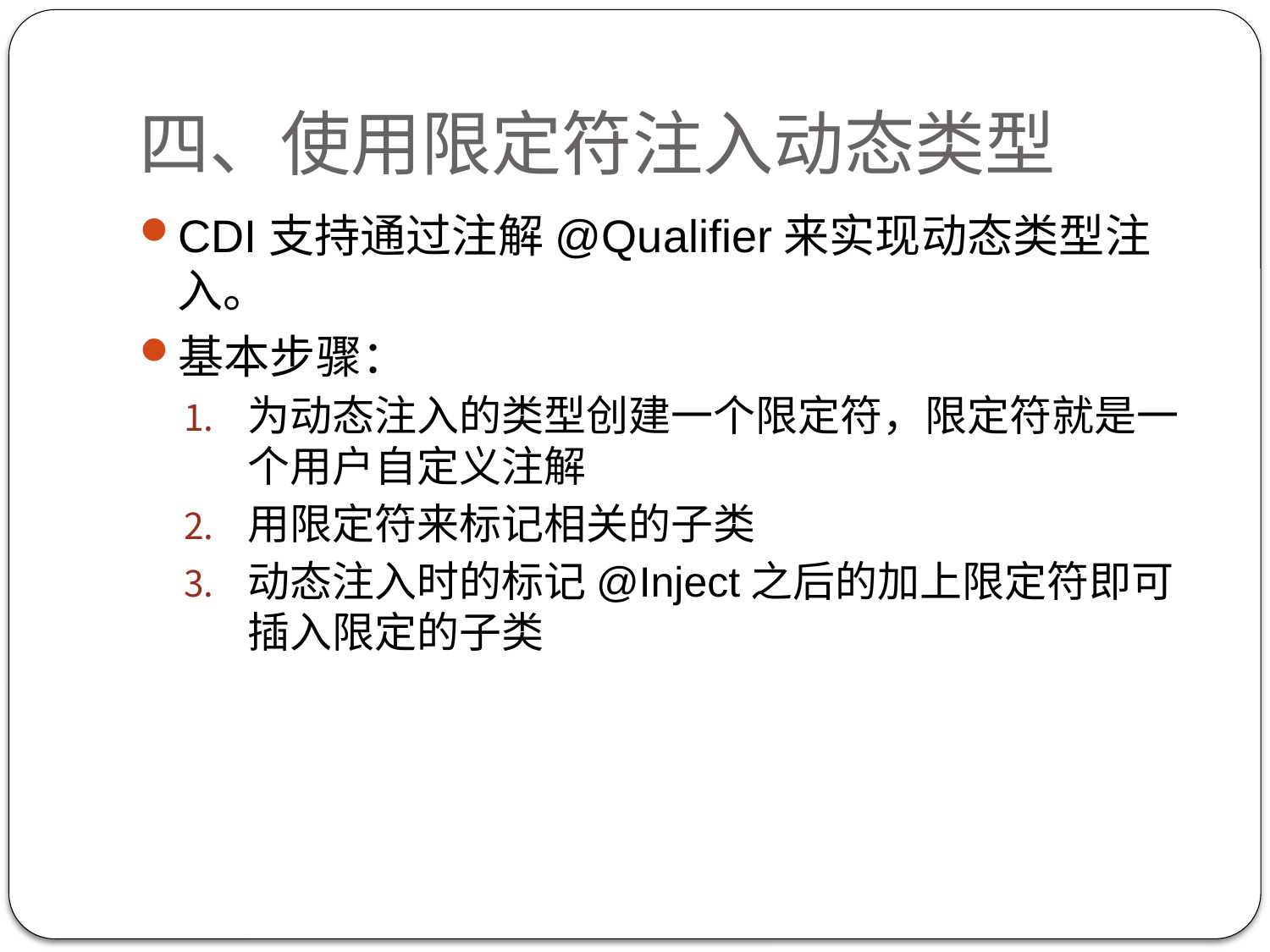

# 四、使用限定符注入动态类型
CDI支持通过注解@Qualifier来实现动态类型注入。
基本步骤：
为动态注入的类型创建一个限定符，限定符就是一个用户自定义注解
用限定符来标记相关的子类
动态注入时的标记@Inject之后的加上限定符即可插入限定的子类